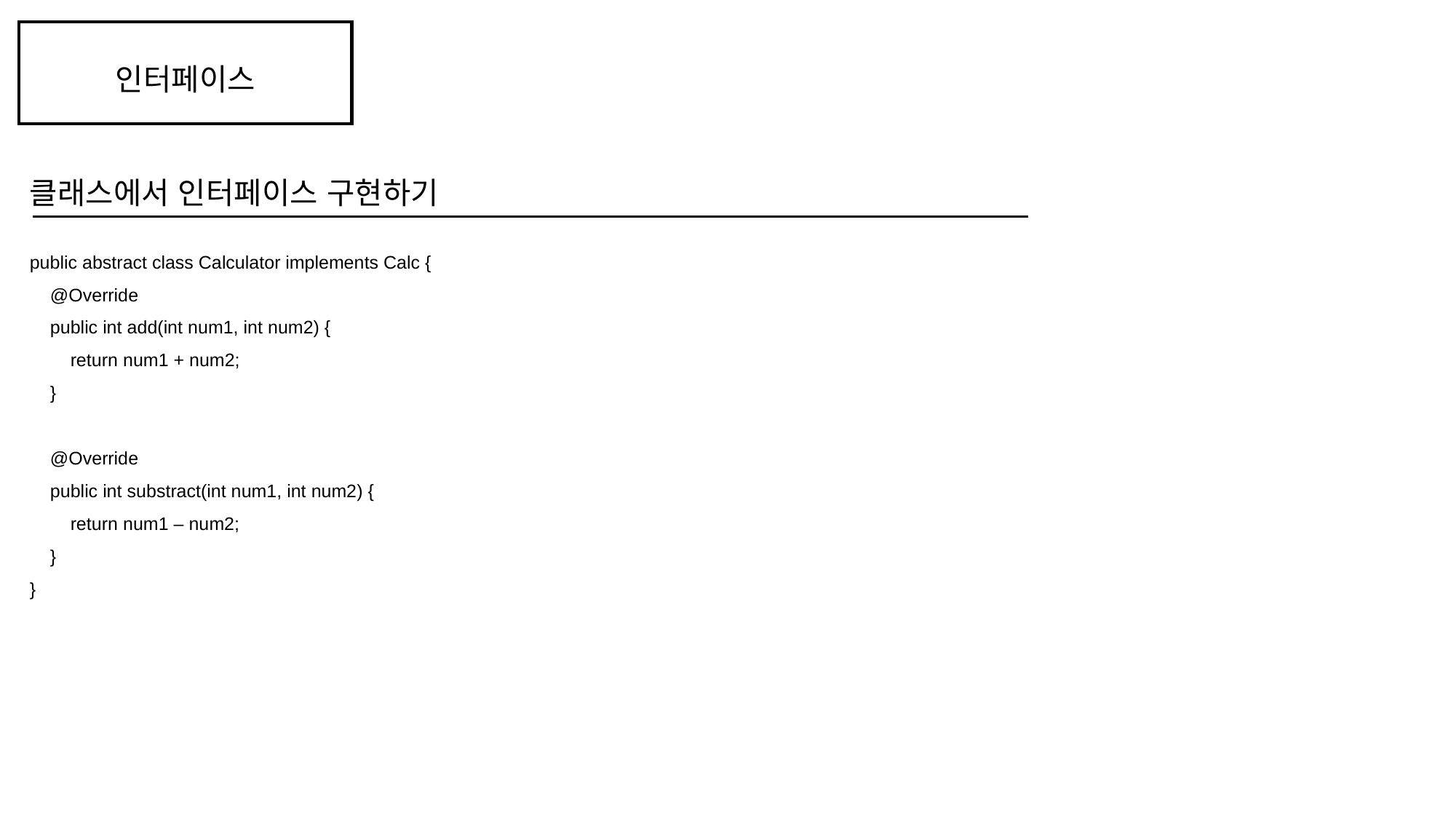

인터페이스
클래스에서 인터페이스 구현하기
public abstract class Calculator implements Calc {
    @Override
    public int add(int num1, int num2) {
        return num1 + num2;
    }

    @Override
    public int substract(int num1, int num2) {
        return num1 – num2;
    }
}